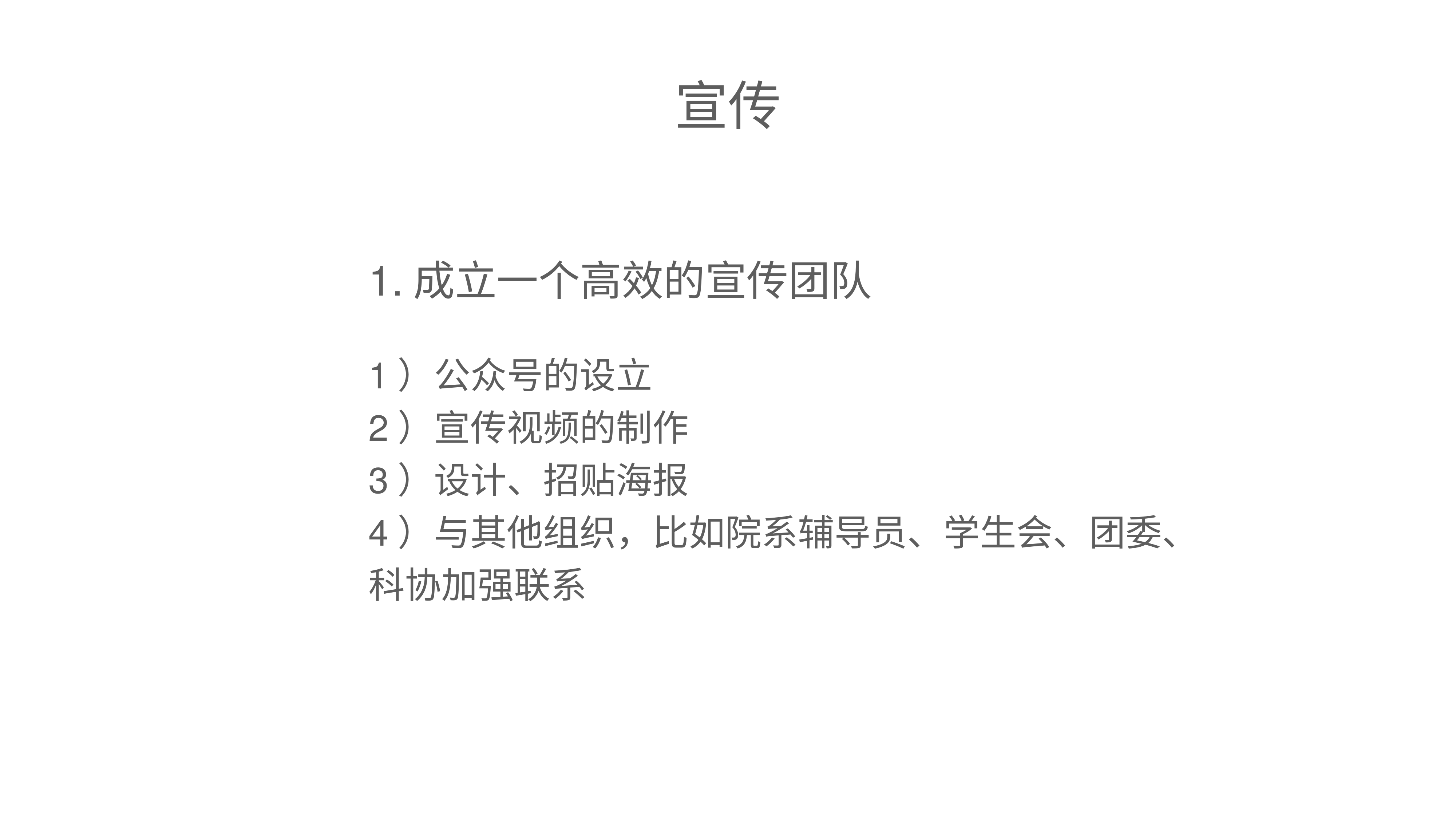

宣传
1.成立一个高效的宣传团队

1）公众号的设立
2）宣传视频的制作
3）设计、招贴海报
4）与其他组织，比如院系辅导员、学生会、团委、科协加强联系